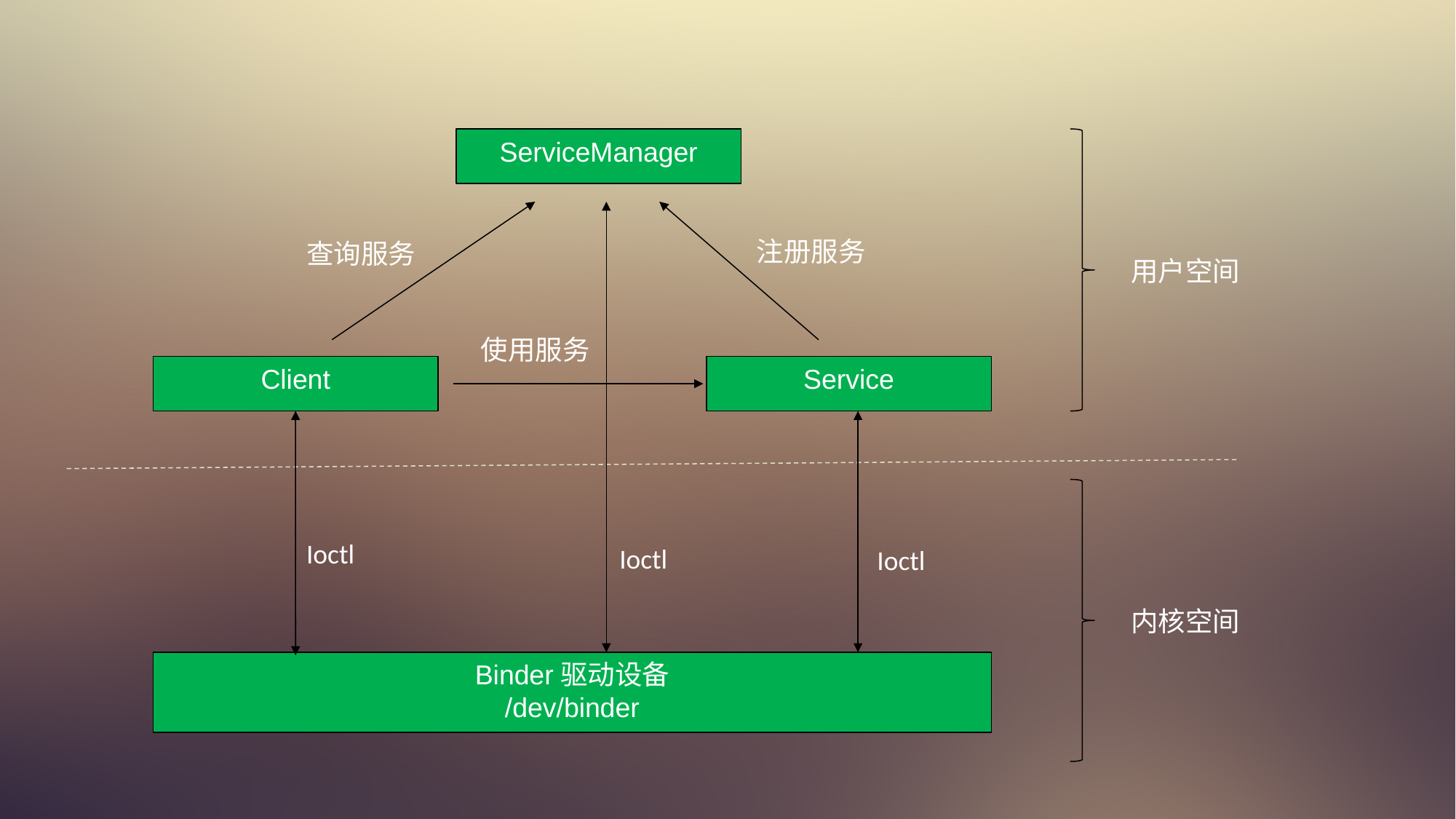

ServiceManager

注册服务
查询服务
用户空间
使用服务
Client

Service

Ioctl
Ioctl
Ioctl
内核空间
Binder驱动设备
/dev/binder